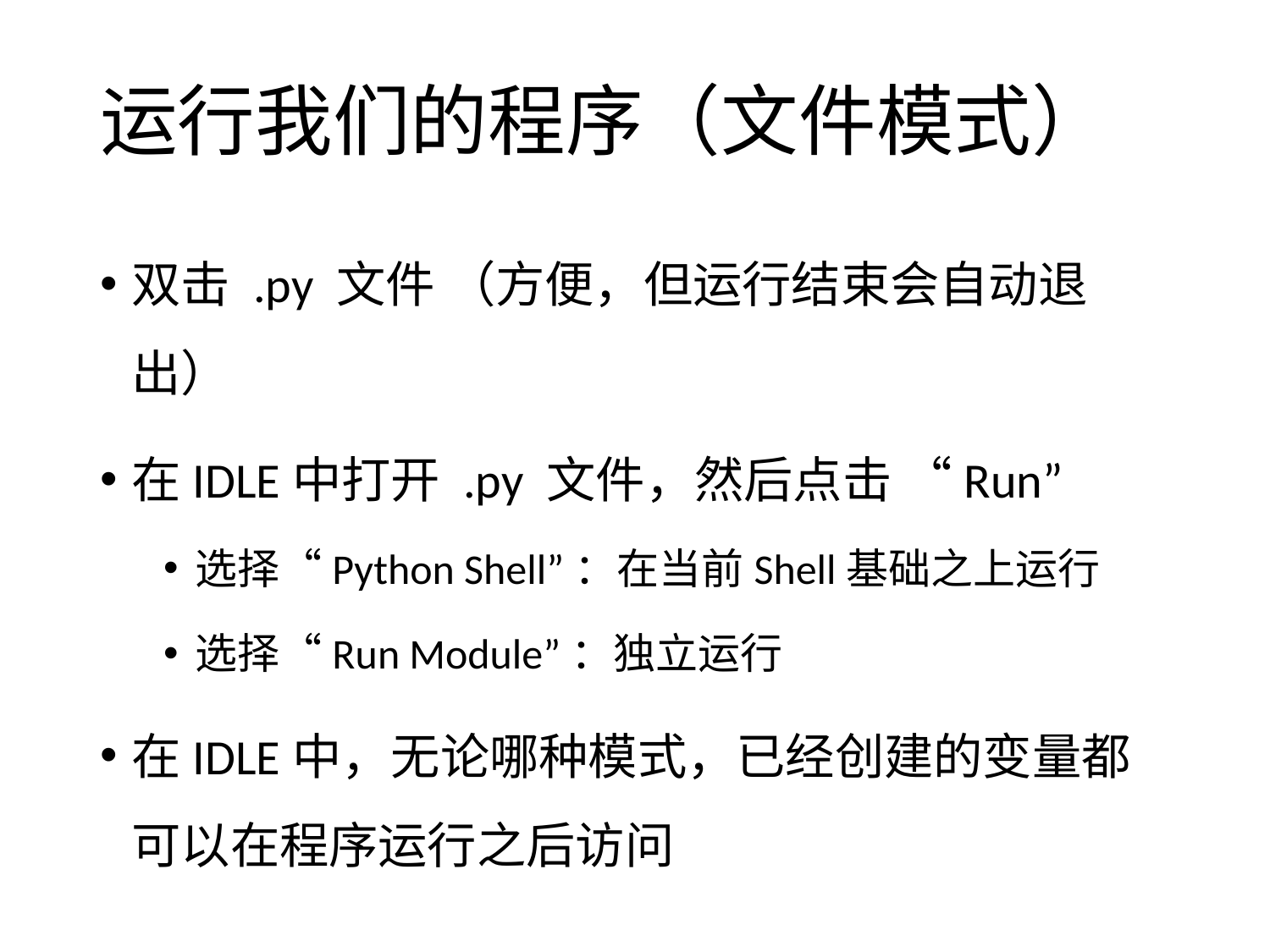

# 运行我们的程序（文件模式）
双击 .py 文件 （方便，但运行结束会自动退出）
在IDLE中打开 .py 文件，然后点击 “Run”
选择“Python Shell”：在当前Shell基础之上运行
选择“Run Module”：独立运行
在IDLE中，无论哪种模式，已经创建的变量都可以在程序运行之后访问